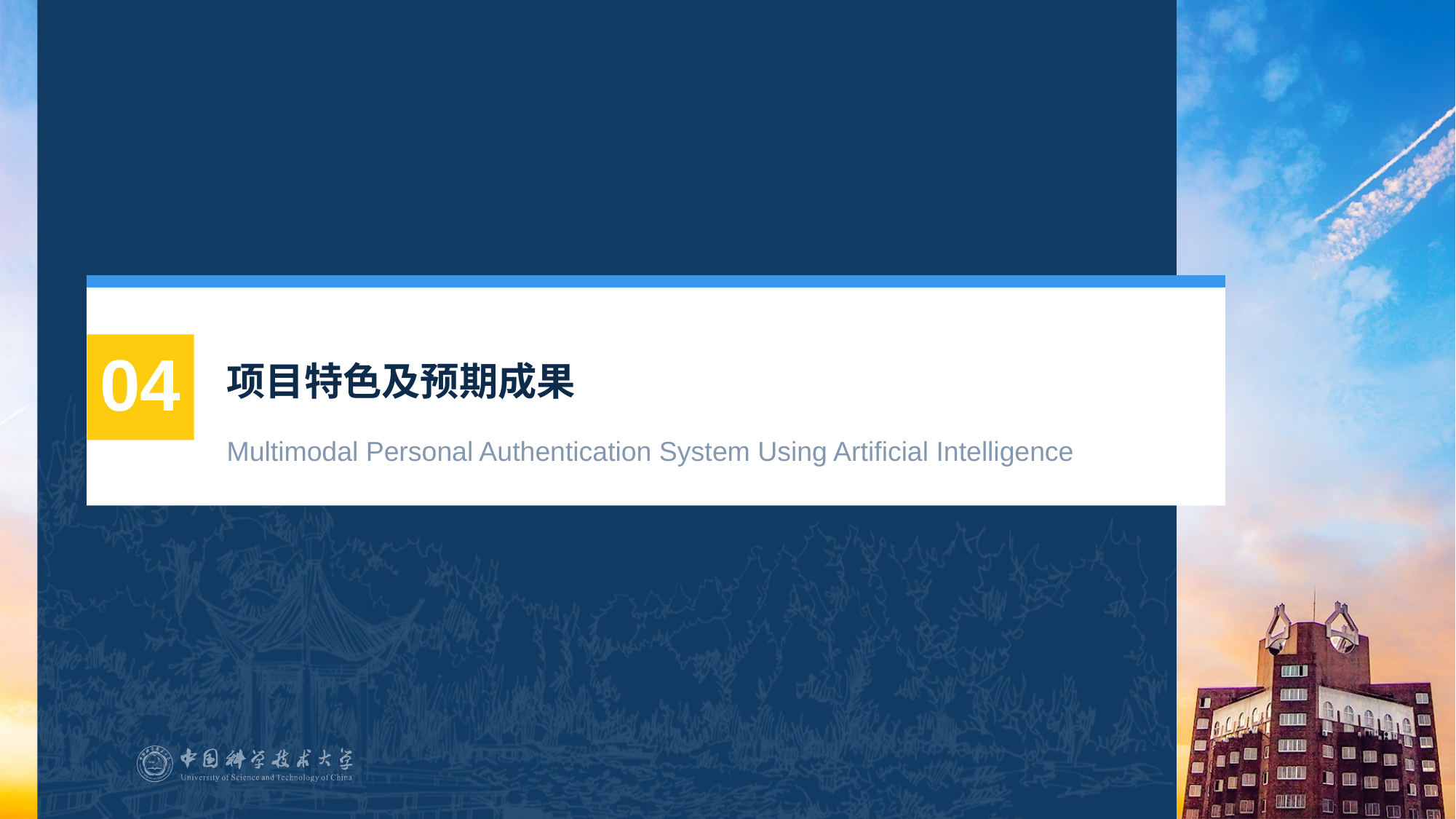

04
# 项目特色及预期成果
Multimodal Personal Authentication System Using Artificial Intelligence